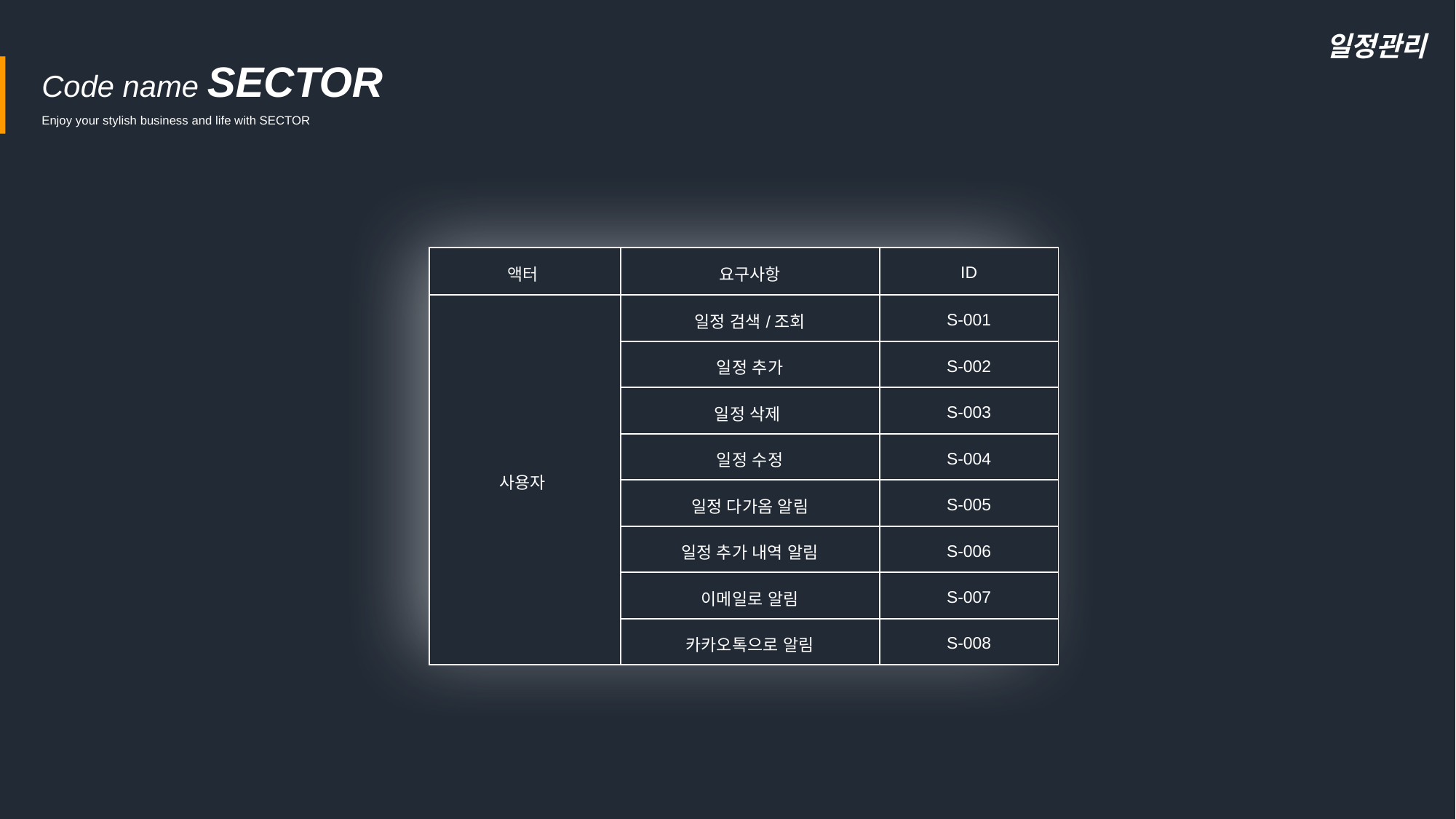

Code name SECTOR
Enjoy your stylish business and life with SECTOR
일정관리

| 액터 | 요구사항 | ID |
| --- | --- | --- |
| 사용자 | 일정 검색/조회 | S-001 |
|  | 일정 추가 | S-002 |
|  | 일정 삭제 | S-003 |
|  | 일정 수정 | S-004 |
|  | 일정 다가옴 알림 | S-005 |
|  | 일정 추가 내역 알림 | S-006 |
|  | 이메일로 알림 | S-007 |
|  | 카카오톡으로 알림 | S-008 |